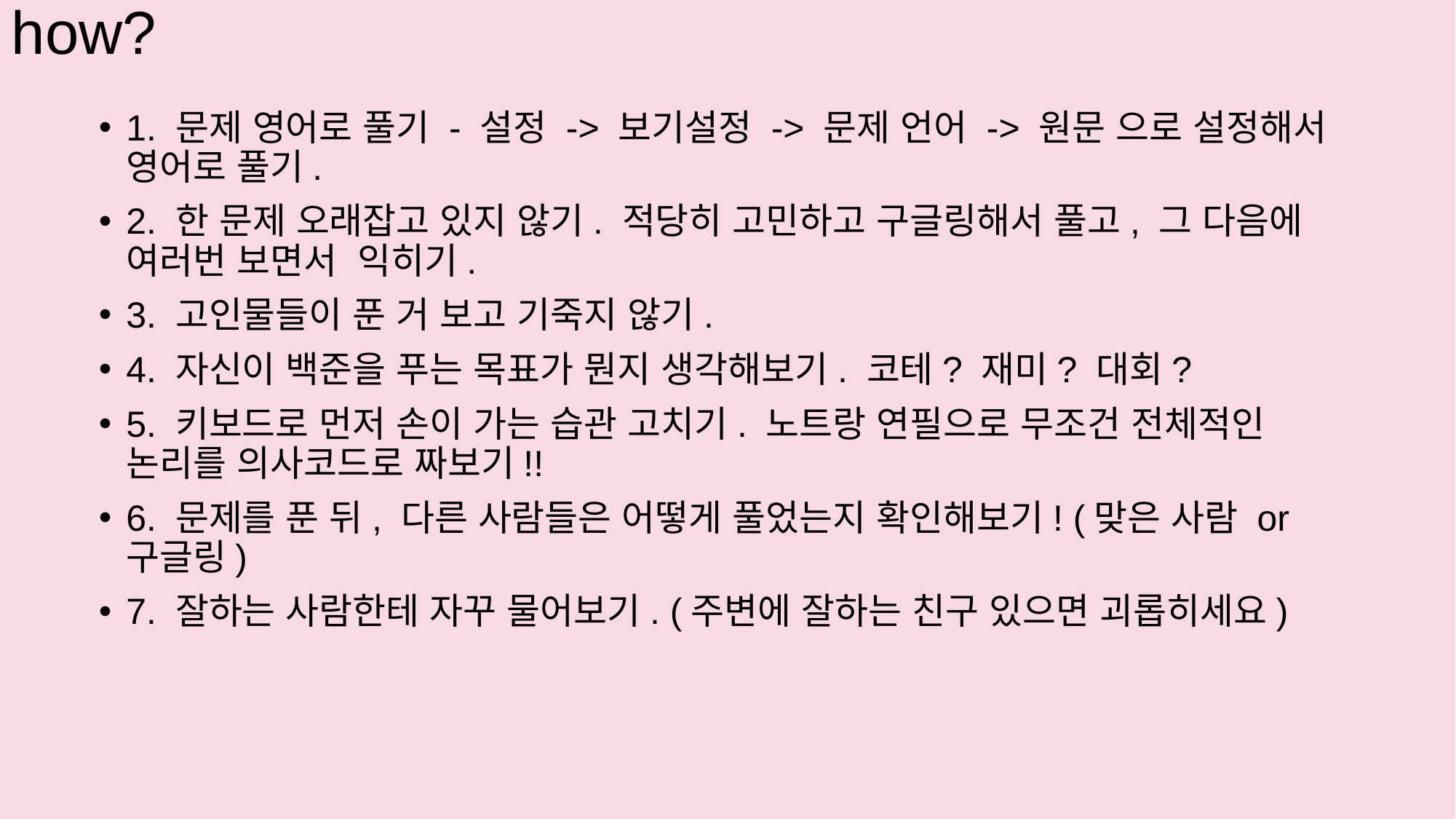

how?
1. 문제 영어로 풀기 - 설정 -> 보기설정 -> 문제 언어 -> 원문 으로 설정해서 영어로 풀기.
2. 한 문제 오래잡고 있지 않기. 적당히 고민하고 구글링해서 풀고, 그 다음에 여러번 보면서  익히기.
3. 고인물들이 푼 거 보고 기죽지 않기.
4. 자신이 백준을 푸는 목표가 뭔지 생각해보기. 코테? 재미? 대회?
5. 키보드로 먼저 손이 가는 습관 고치기. 노트랑 연필으로 무조건 전체적인 논리를 의사코드로 짜보기!!
6. 문제를 푼 뒤, 다른 사람들은 어떻게 풀었는지 확인해보기! (맞은 사람 or 구글링)
7. 잘하는 사람한테 자꾸 물어보기. (주변에 잘하는 친구 있으면 괴롭히세요)